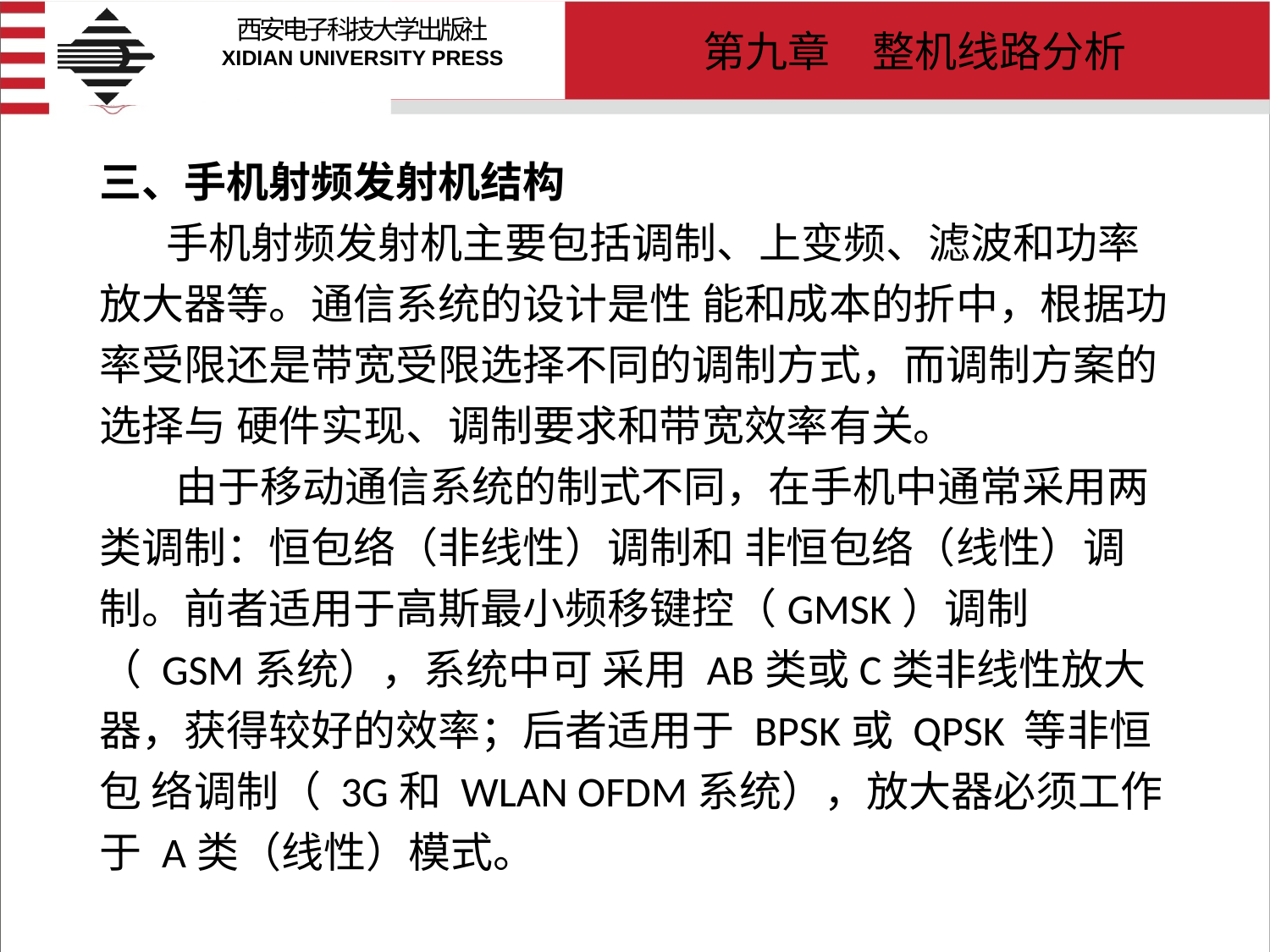

# 三、手机射频发射机结构 手机射频发射机主要包括调制、上变频、滤波和功率放大器等。通信系统的设计是性 能和成本的折中，根据功率受限还是带宽受限选择不同的调制方式，而调制方案的选择与 硬件实现、调制要求和带宽效率有关。 由于移动通信系统的制式不同，在手机中通常采用两类调制：恒包络（非线性）调制和 非恒包络（线性）调制。前者适用于高斯最小频移键控（GMSK）调制（ GSM系统），系统中可 采用 AB类或C类非线性放大器，获得较好的效率；后者适用于 BPSK或 QPSK 等非恒包 络调制（ 3G和 WLAN OFDM系统），放大器必须工作于 A类（线性）模式。